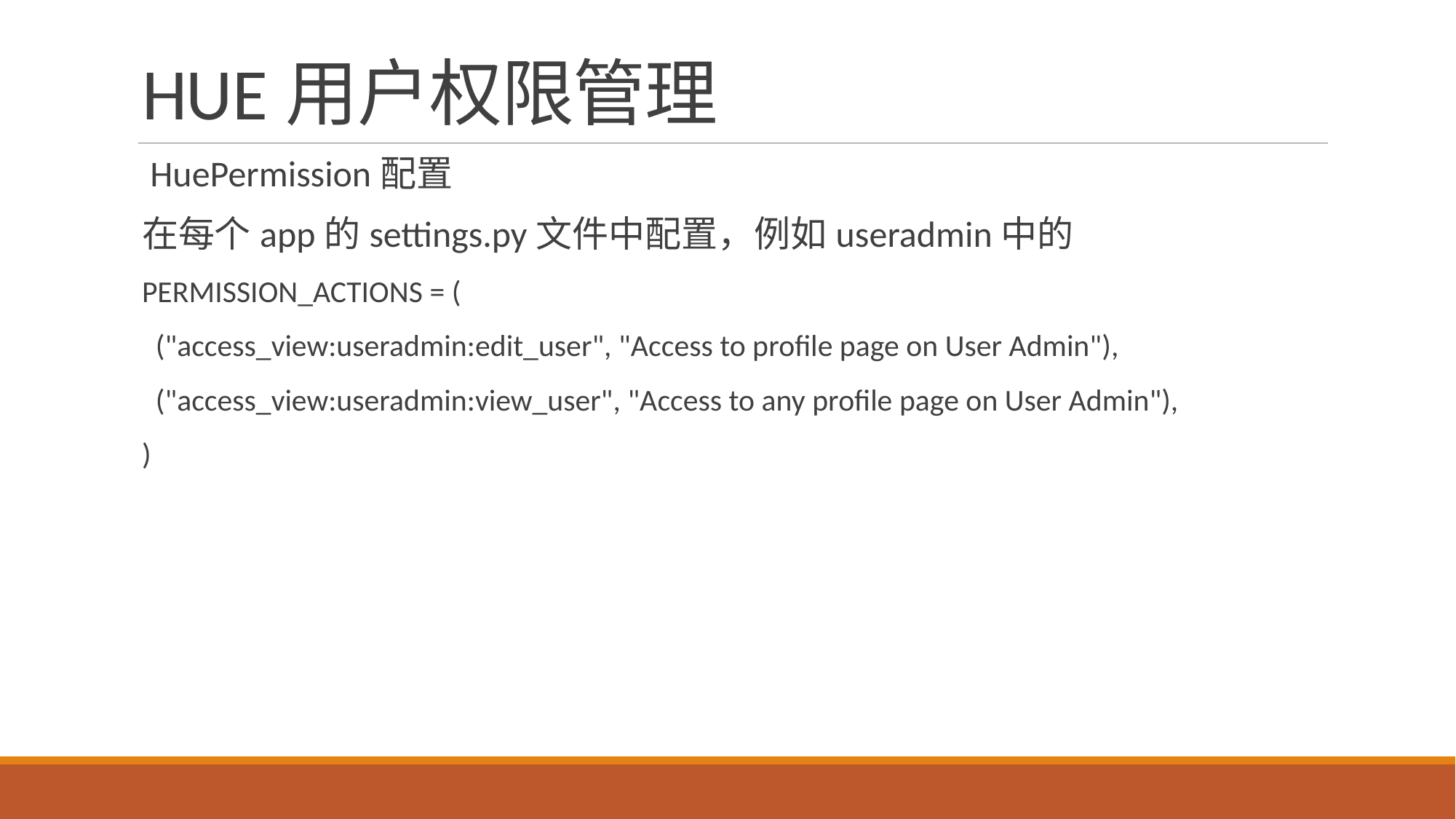

# HUE用户权限管理
 HuePermission配置
在每个app的settings.py文件中配置，例如useradmin中的
PERMISSION_ACTIONS = (
  ("access_view:useradmin:edit_user", "Access to profile page on User Admin"),
  ("access_view:useradmin:view_user", "Access to any profile page on User Admin"),
)